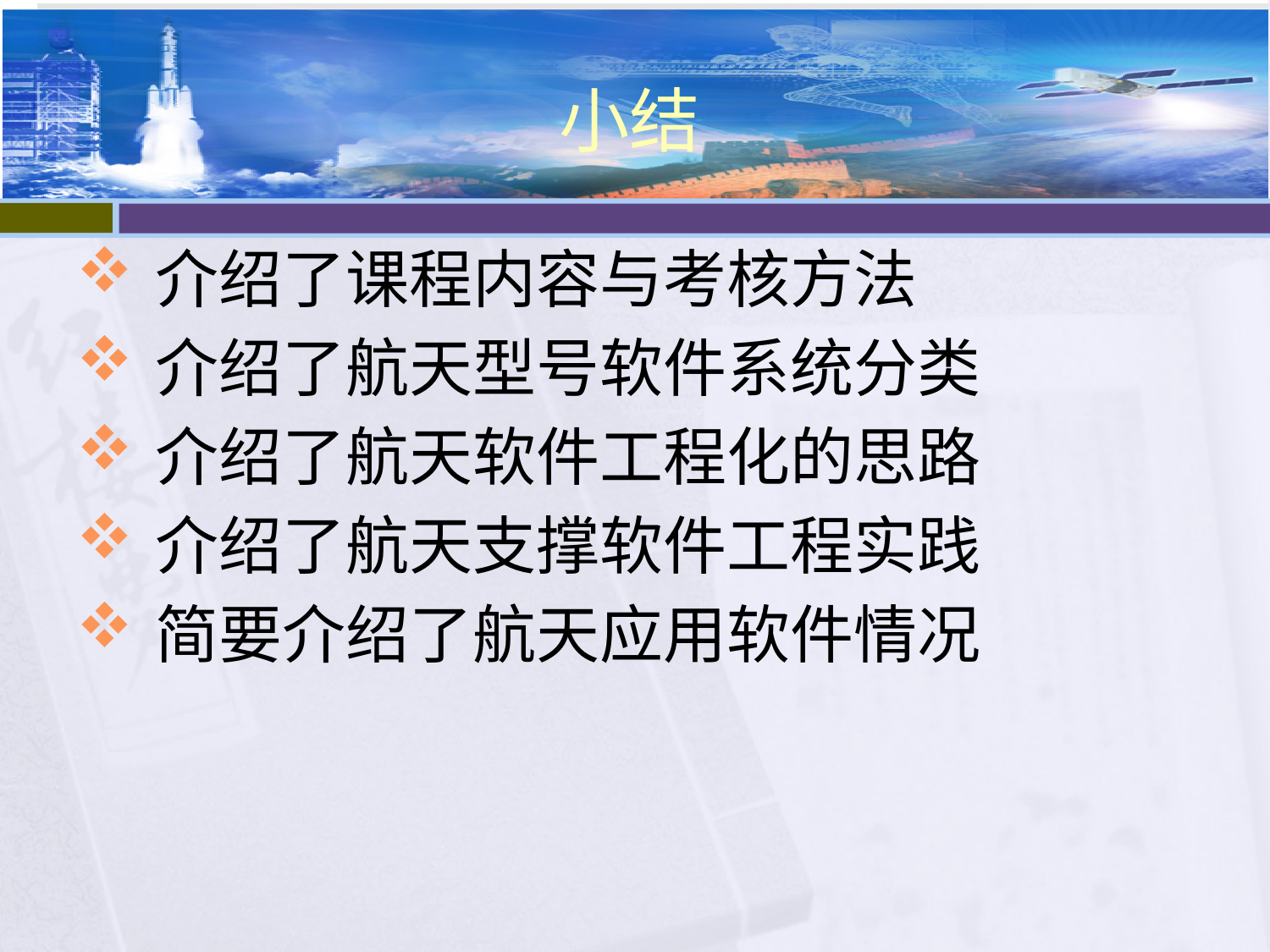

# 小结

介绍了课程内容与考核方法
介绍了航天型号软件系统分类
介绍了航天软件工程化的思路
介绍了航天支撑软件工程实践
简要介绍了航天应用软件情况